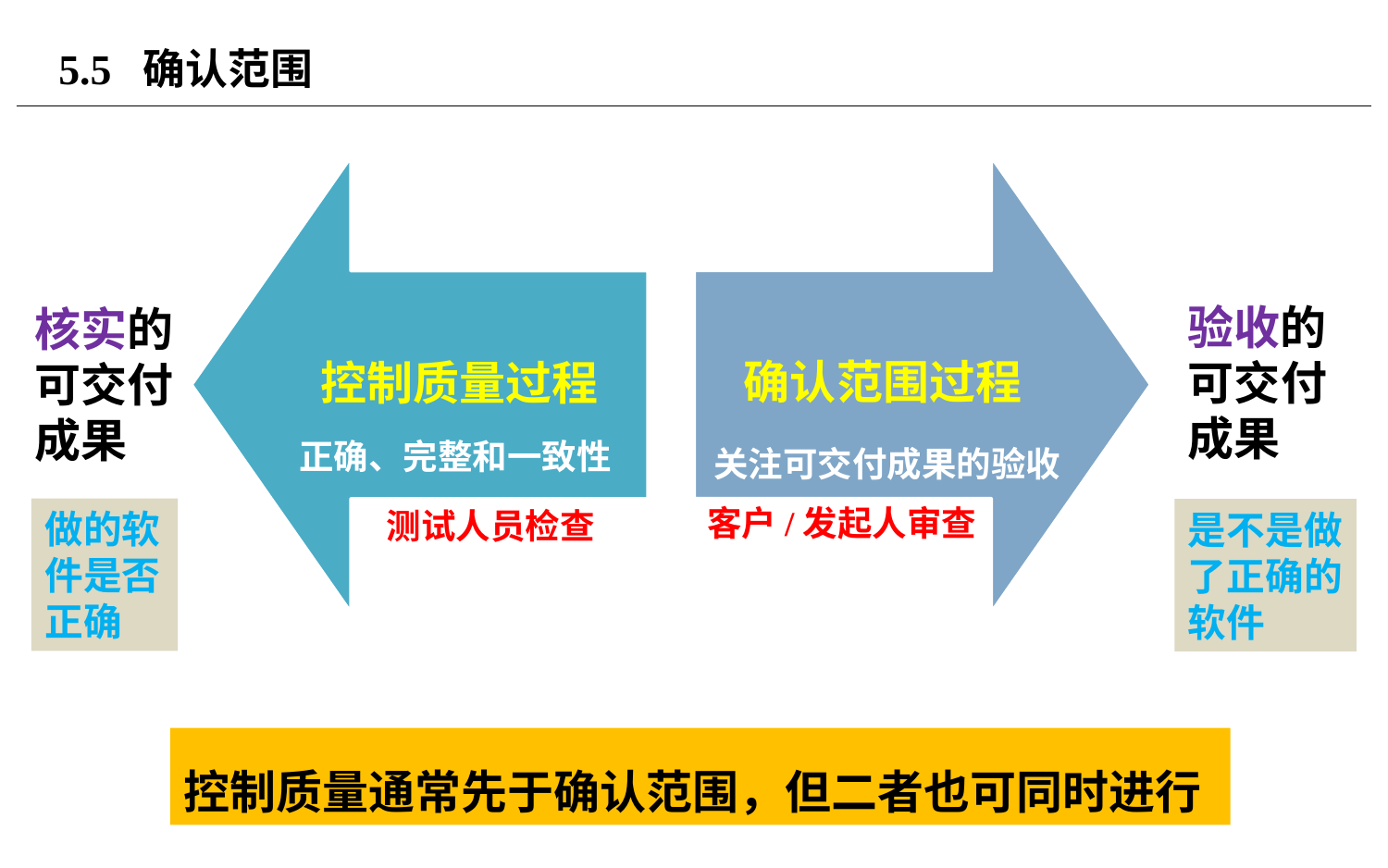

# 5.5  确认范围
控制质量过程
确认范围过程
验收的可交付成果
核实的可交付成果
关注可交付成果的验收
正确、完整和一致性
客户/发起人审查
测试人员检查
做的软件是否正确
是不是做了正确的软件
控制质量通常先于确认范围，但二者也可同时进行